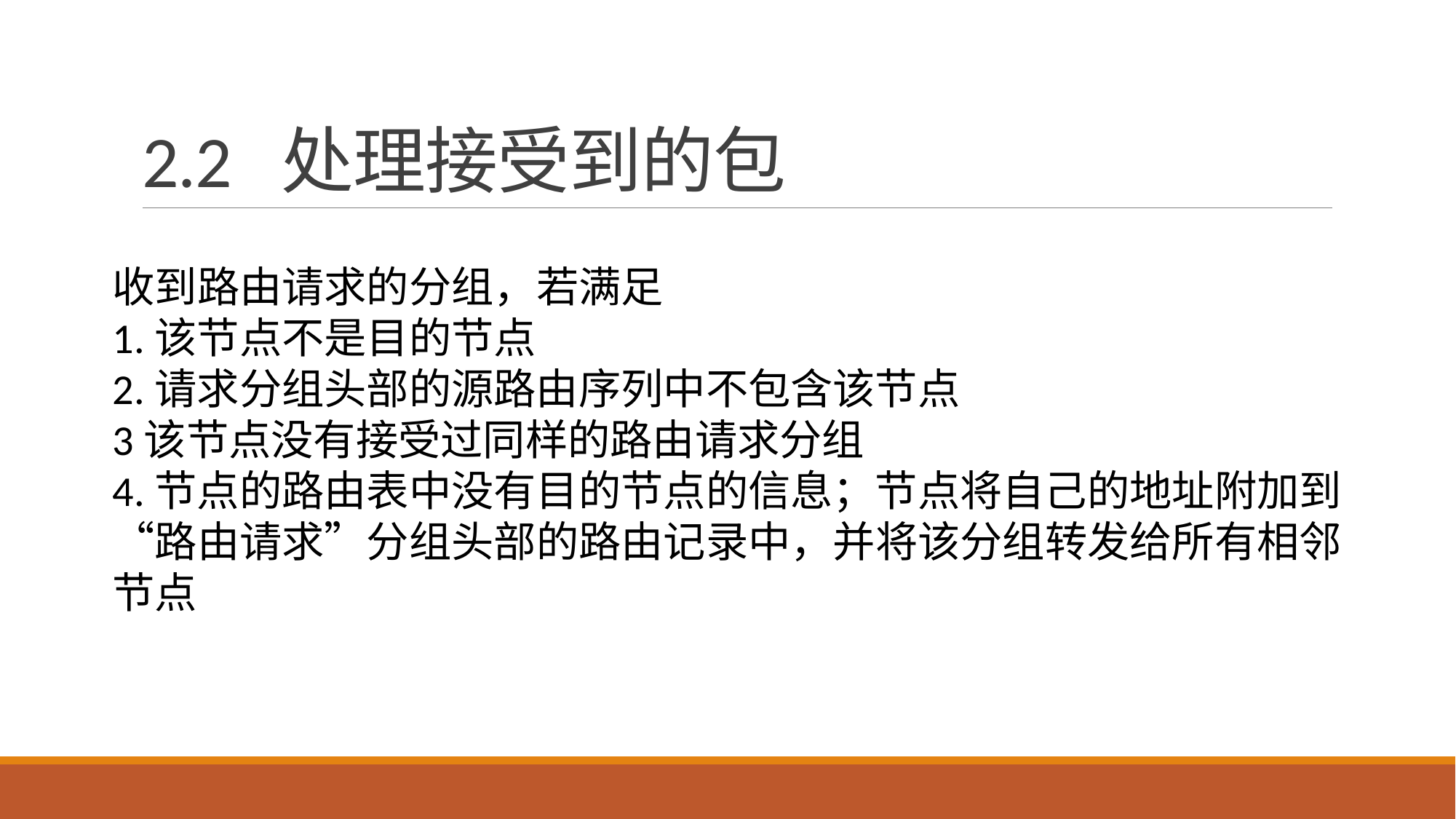

# 2.2  处理接受到的包
收到路由请求的分组，若满足
1.该节点不是目的节点
2.请求分组头部的源路由序列中不包含该节点
3该节点没有接受过同样的路由请求分组
4.节点的路由表中没有目的节点的信息；节点将自己的地址附加到“路由请求”分组头部的路由记录中，并将该分组转发给所有相邻节点